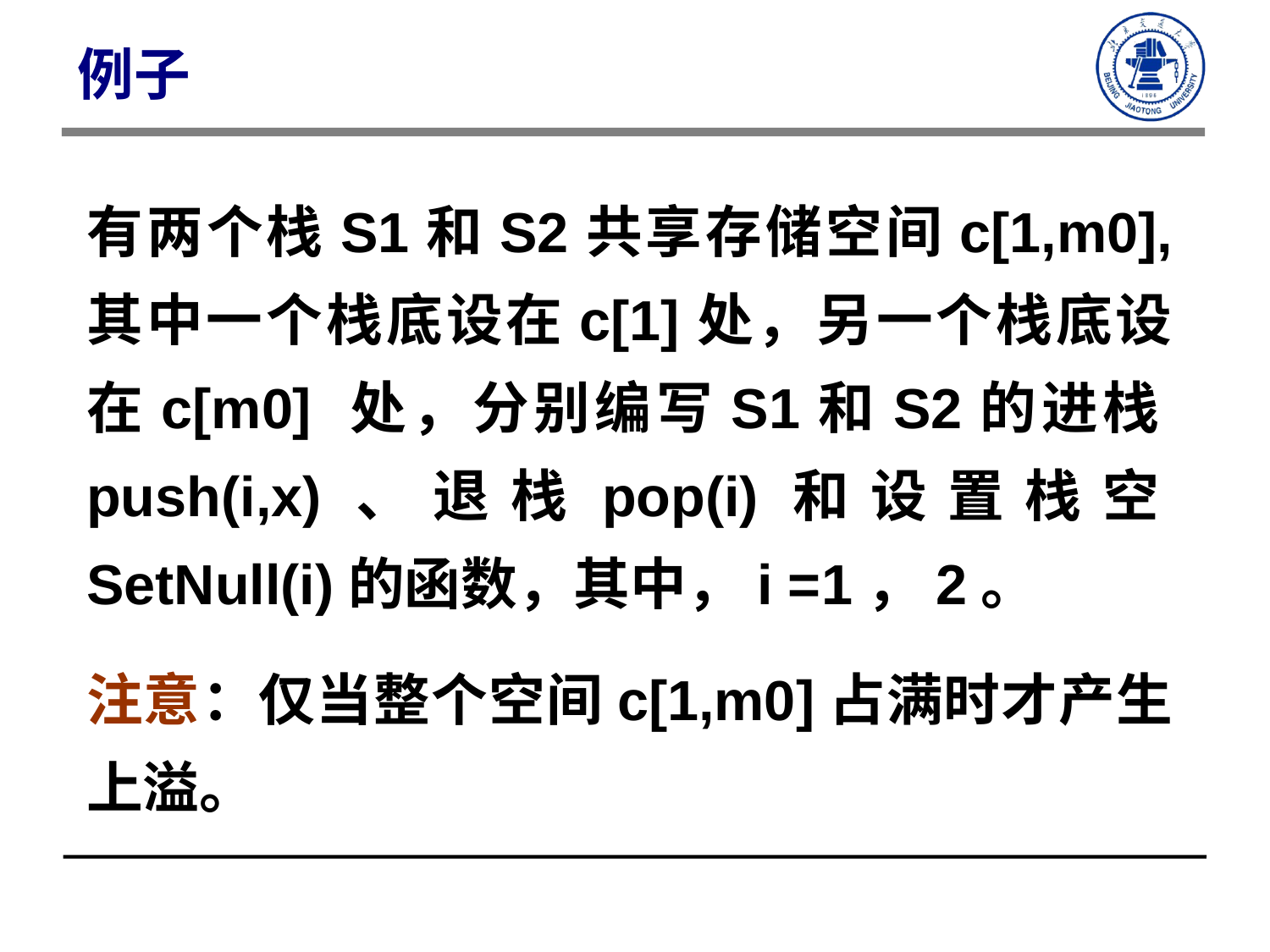

例子
有两个栈S1和S2共享存储空间c[1,m0], 其中一个栈底设在c[1]处，另一个栈底设在c[m0] 处，分别编写S1和S2的进栈push(i,x)、退栈pop(i)和设置栈空SetNull(i)的函数，其中，i =1，2。
注意：仅当整个空间c[1,m0]占满时才产生上溢。